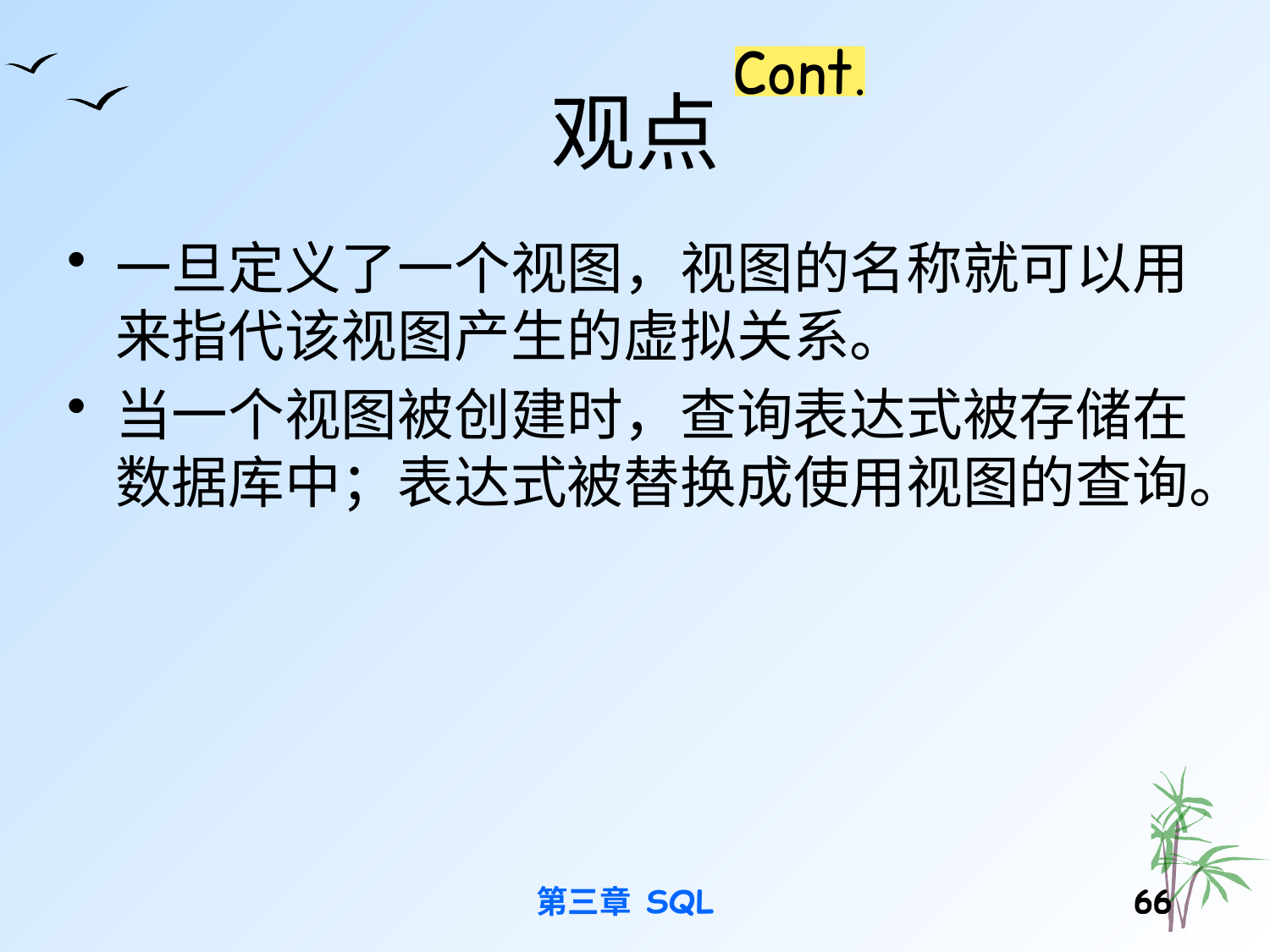

Cont.
# 观点
一旦定义了一个视图，视图的名称就可以用来指代该视图产生的虚拟关系。
当一个视图被创建时，查询表达式被存储在数据库中；表达式被替换成使用视图的查询。

第三章 SQL
66